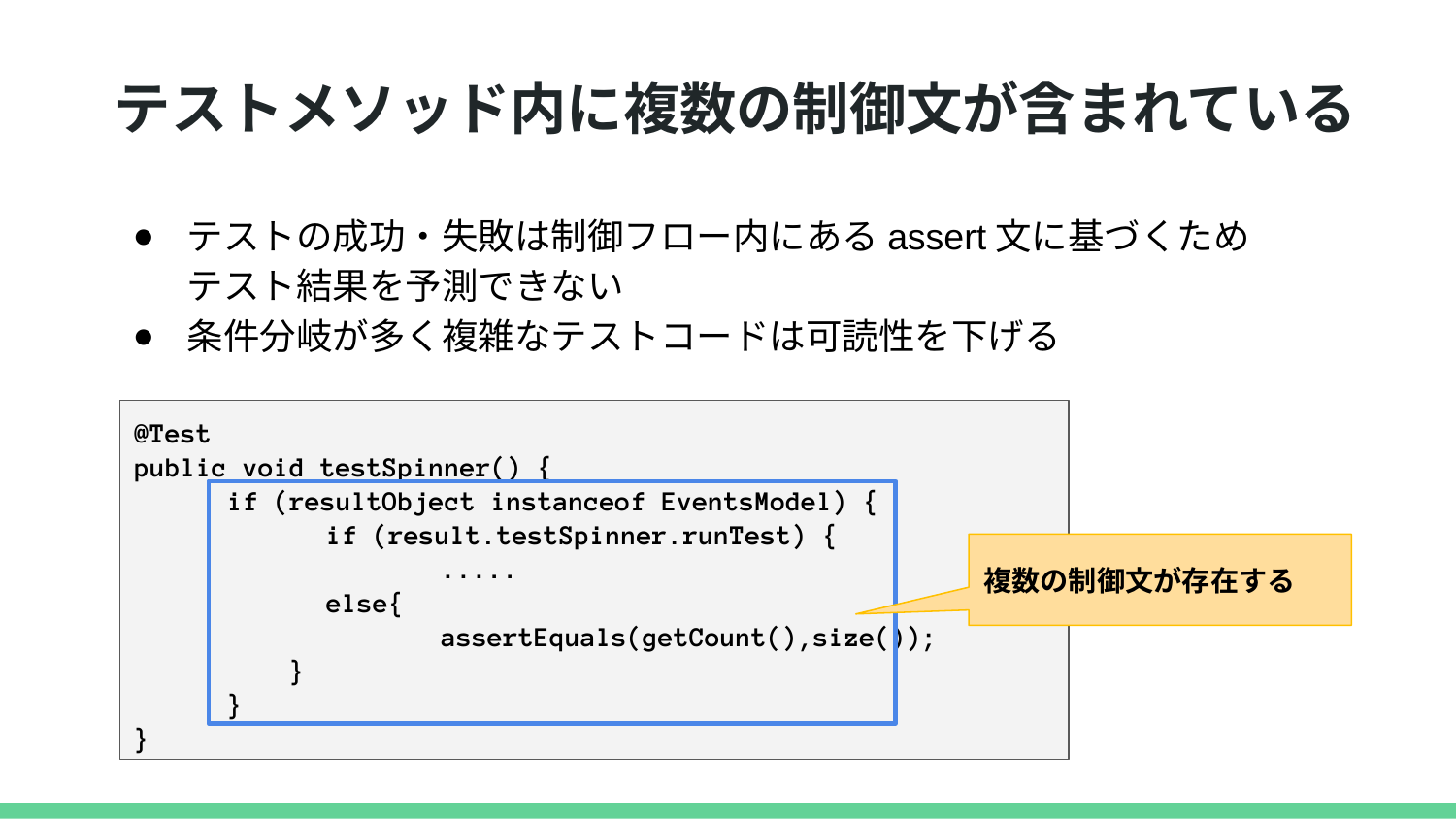

# テストメソッド内に複数の制御文が含まれている

テストの成功・失敗は制御フロー内にあるassert文に基づくためテスト結果を予測できない
条件分岐が多く複雑なテストコードは可読性を下げる

@Test
public void testSpinner() {
      if (resultObject instanceof EventsModel) {
	   if (result.testSpinner.runTest) {
		 .....
	   else{
		 assertEquals(getCount(),size());
          }
      }
}

複数の制御文が存在する